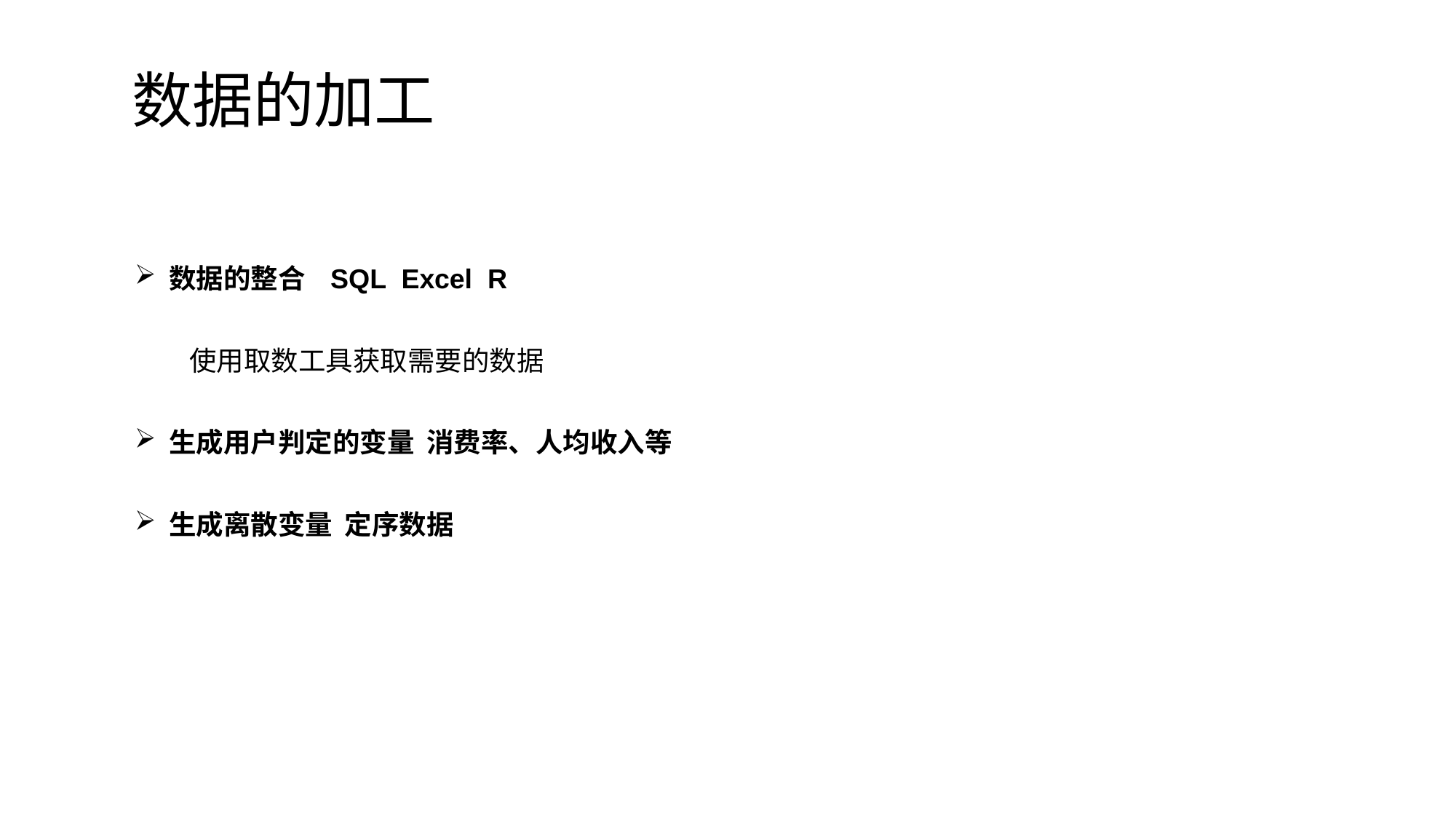

数据的加工
数据的整合   SQL  Excel  R
使用取数工具获取需要的数据
生成用户判定的变量  消费率、人均收入等
生成离散变量  定序数据